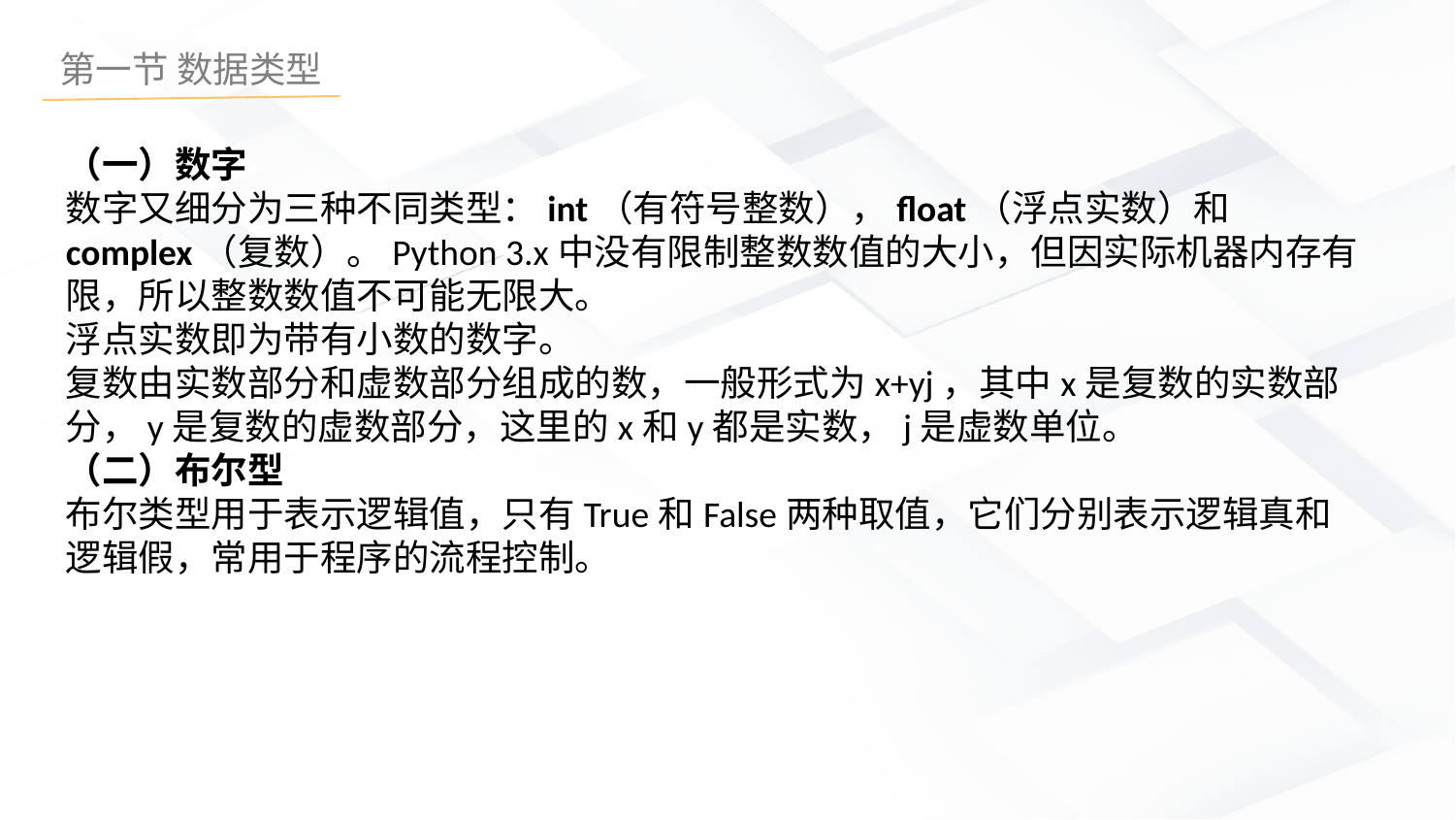

（一）数字
数字又细分为三种不同类型：int（有符号整数），float（浮点实数）和complex（复数）。Python 3.x中没有限制整数数值的大小，但因实际机器内存有限，所以整数数值不可能无限大。
浮点实数即为带有小数的数字。
复数由实数部分和虚数部分组成的数，一般形式为x+yj，其中x是复数的实数部分，y是复数的虚数部分，这里的x和y都是实数，j是虚数单位。
（二）布尔型
布尔类型用于表示逻辑值，只有True和False两种取值，它们分别表示逻辑真和逻辑假，常用于程序的流程控制。